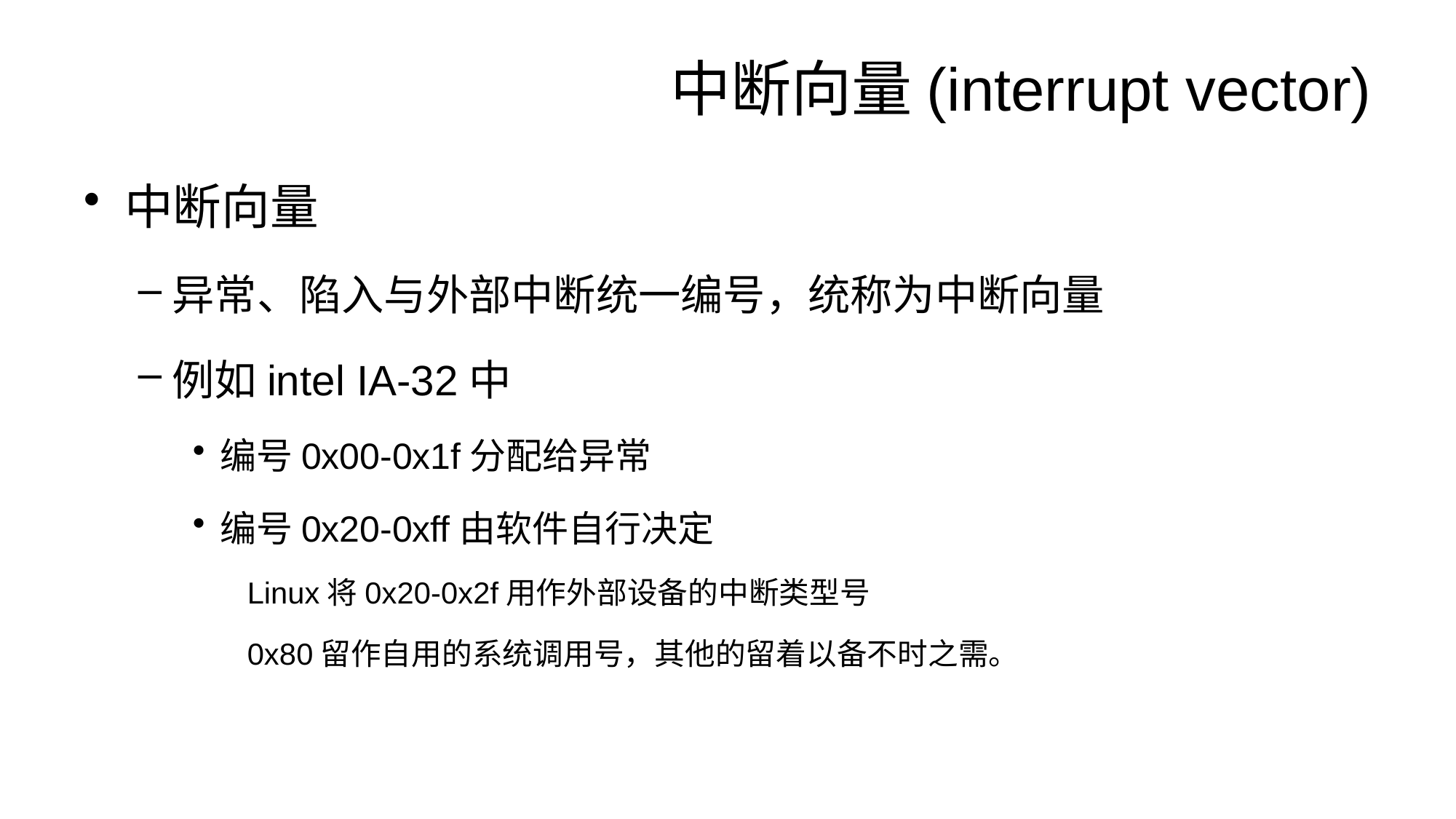

# 中断向量(interrupt vector)
中断向量
异常、陷入与外部中断统一编号，统称为中断向量
例如intel IA-32中
编号0x00-0x1f分配给异常
编号0x20-0xff由软件自行决定
Linux将0x20-0x2f用作外部设备的中断类型号
0x80留作自用的系统调用号，其他的留着以备不时之需。